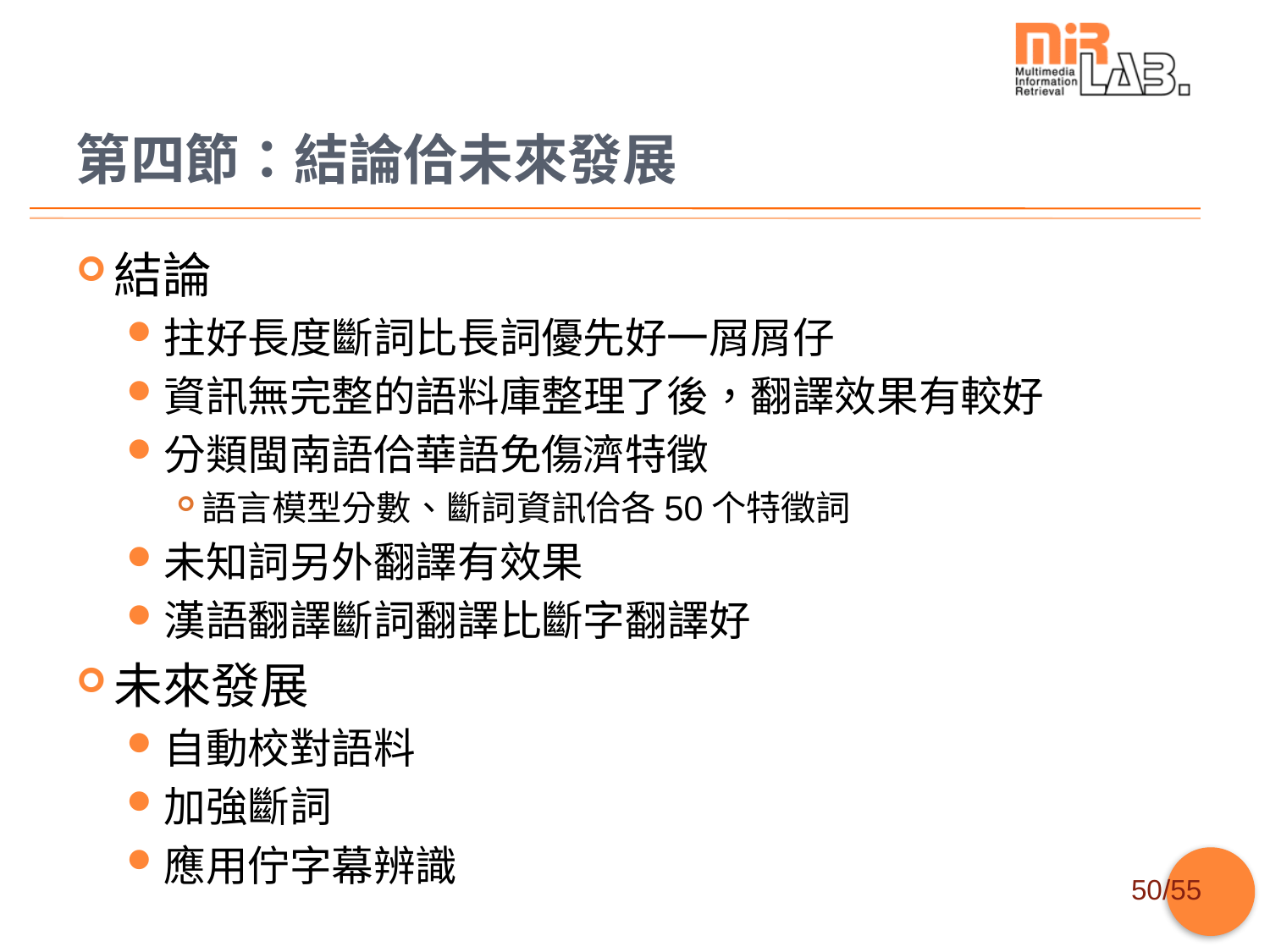

# 第四節：結論佮未來發展
結論
拄好長度斷詞比長詞優先好一屑屑仔
資訊無完整的語料庫整理了後，翻譯效果有較好
分類閩南語佮華語免傷濟特徵
語言模型分數、斷詞資訊佮各50个特徵詞
未知詞另外翻譯有效果
漢語翻譯斷詞翻譯比斷字翻譯好
未來發展
自動校對語料
加強斷詞
應用佇字幕辨識